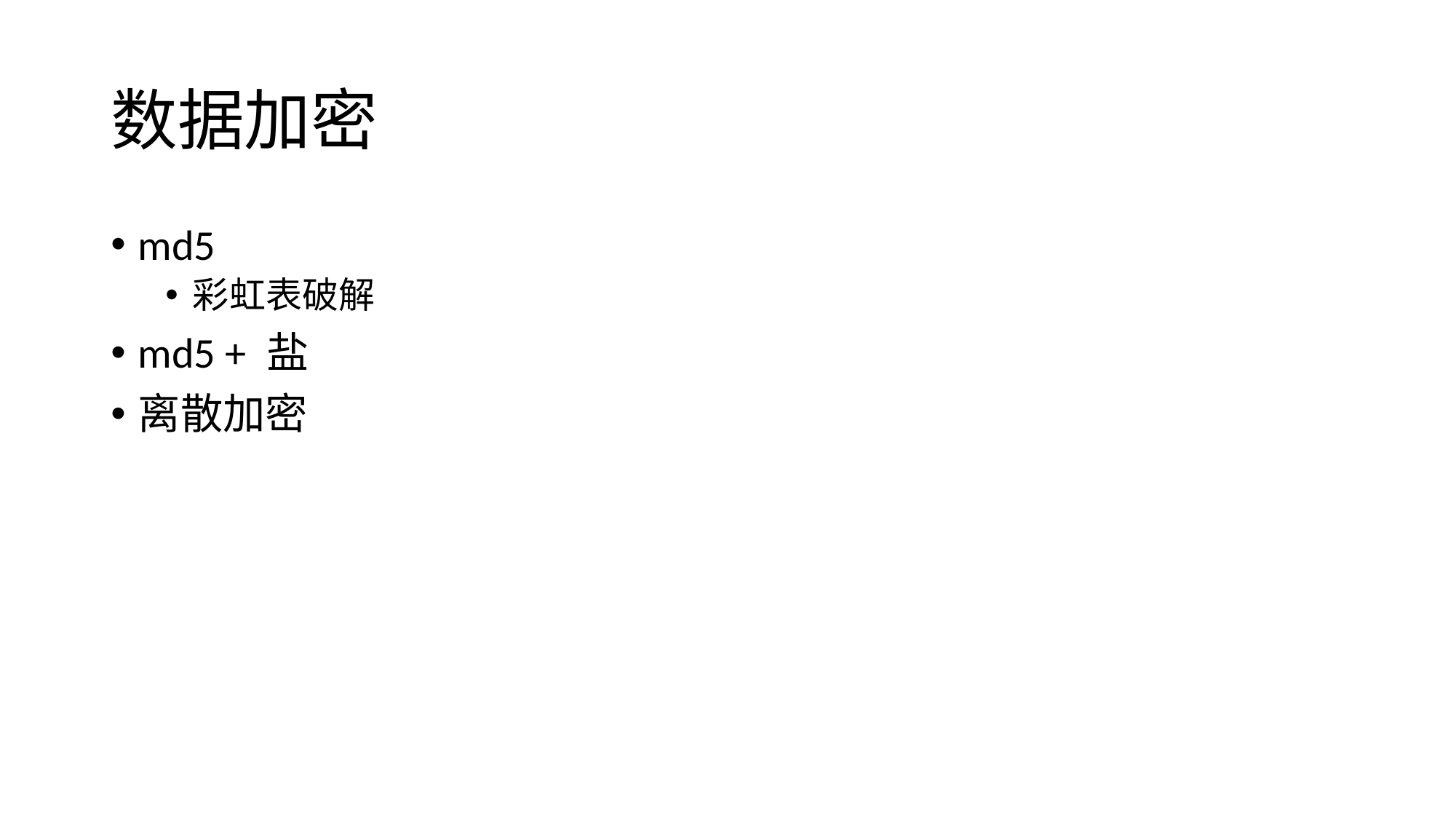

# 数据加密
md5
彩虹表破解
md5 + 盐
离散加密